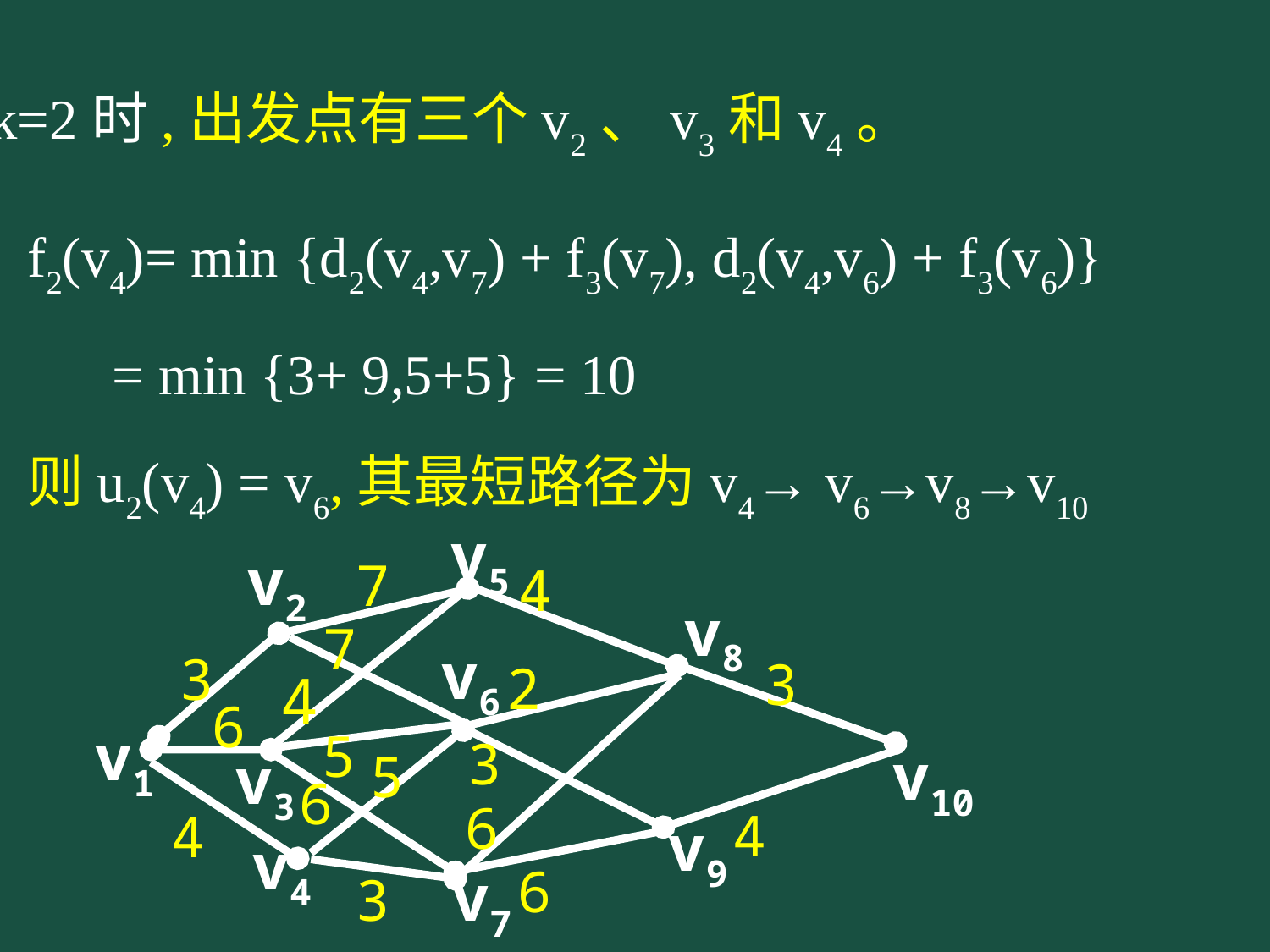

k=2时,出发点有三个v2、v3和v4。
f2(v4)= min {d2(v4,v7) + f3(v7), d2(v4,v6) + f3(v6)}
      = min {3+ 9,5+5} = 10
则u2(v4) = v6,其最短路径为v4→ v6→v8→v10
v5
v2
7
4
v8

7
v6

3
3
2
4

6
v1
5
3

v10
5
v3

6
6
4
4
v9
v4

6

v7
3